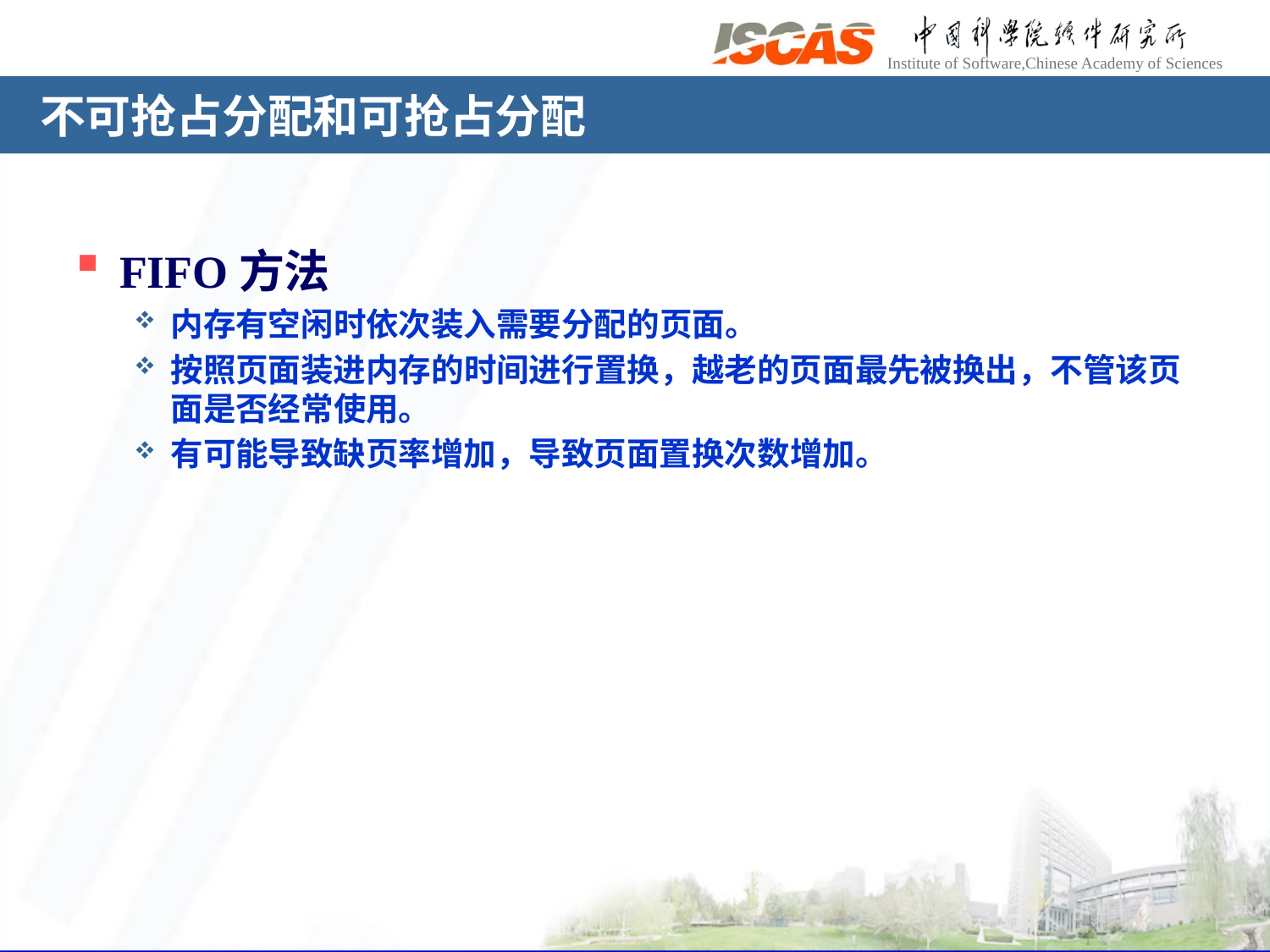

# 不可抢占分配和可抢占分配
FIFO方法
内存有空闲时依次装入需要分配的页面。
按照页面装进内存的时间进行置换，越老的页面最先被换出，不管该页面是否经常使用。
有可能导致缺页率增加，导致页面置换次数增加。